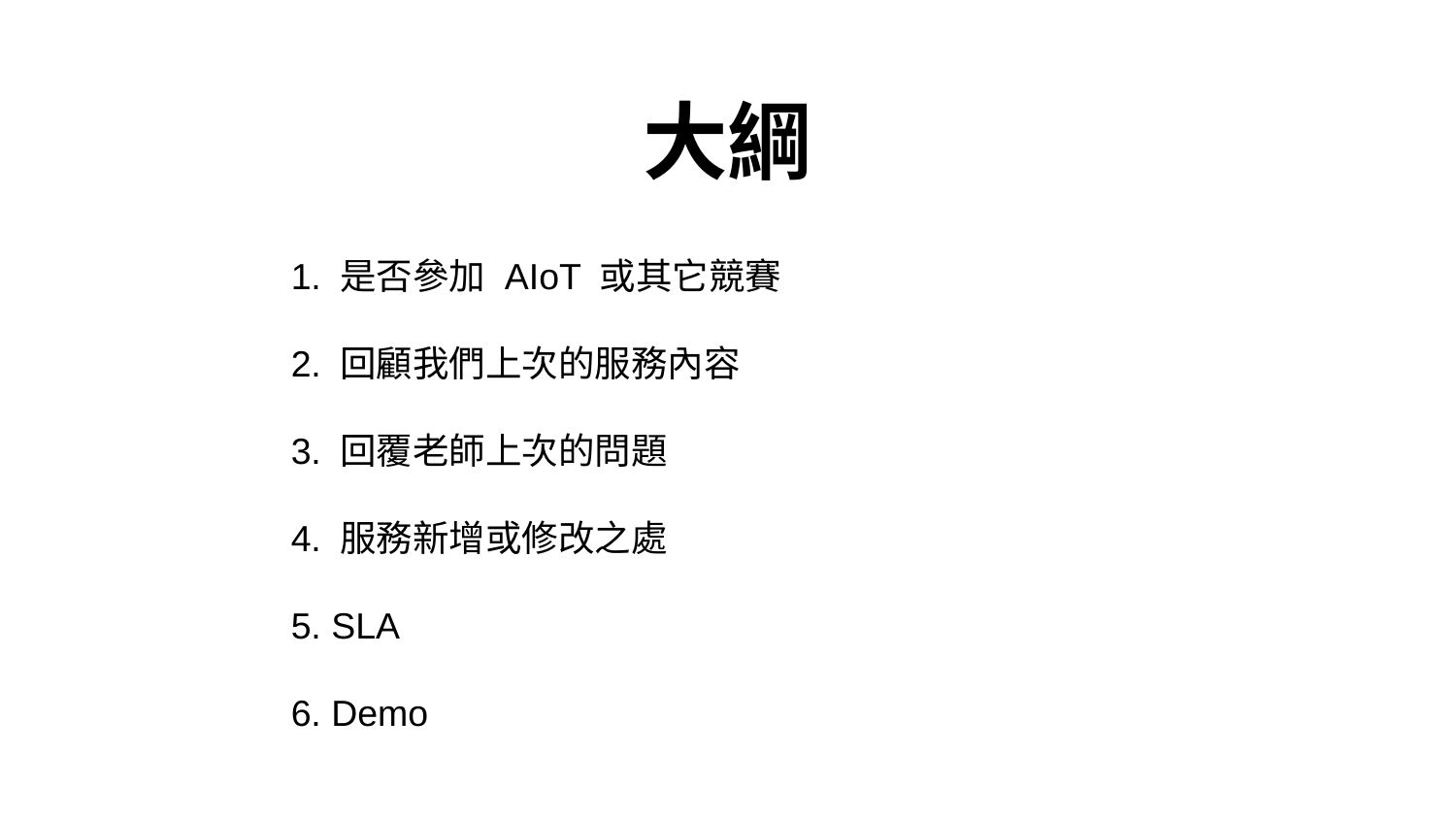

大綱
1. 是否參加 AIoT 或其它競賽

2. 回顧我們上次的服務內容

3. 回覆老師上次的問題

4. 服務新增或修改之處

5. SLA

6. Demo